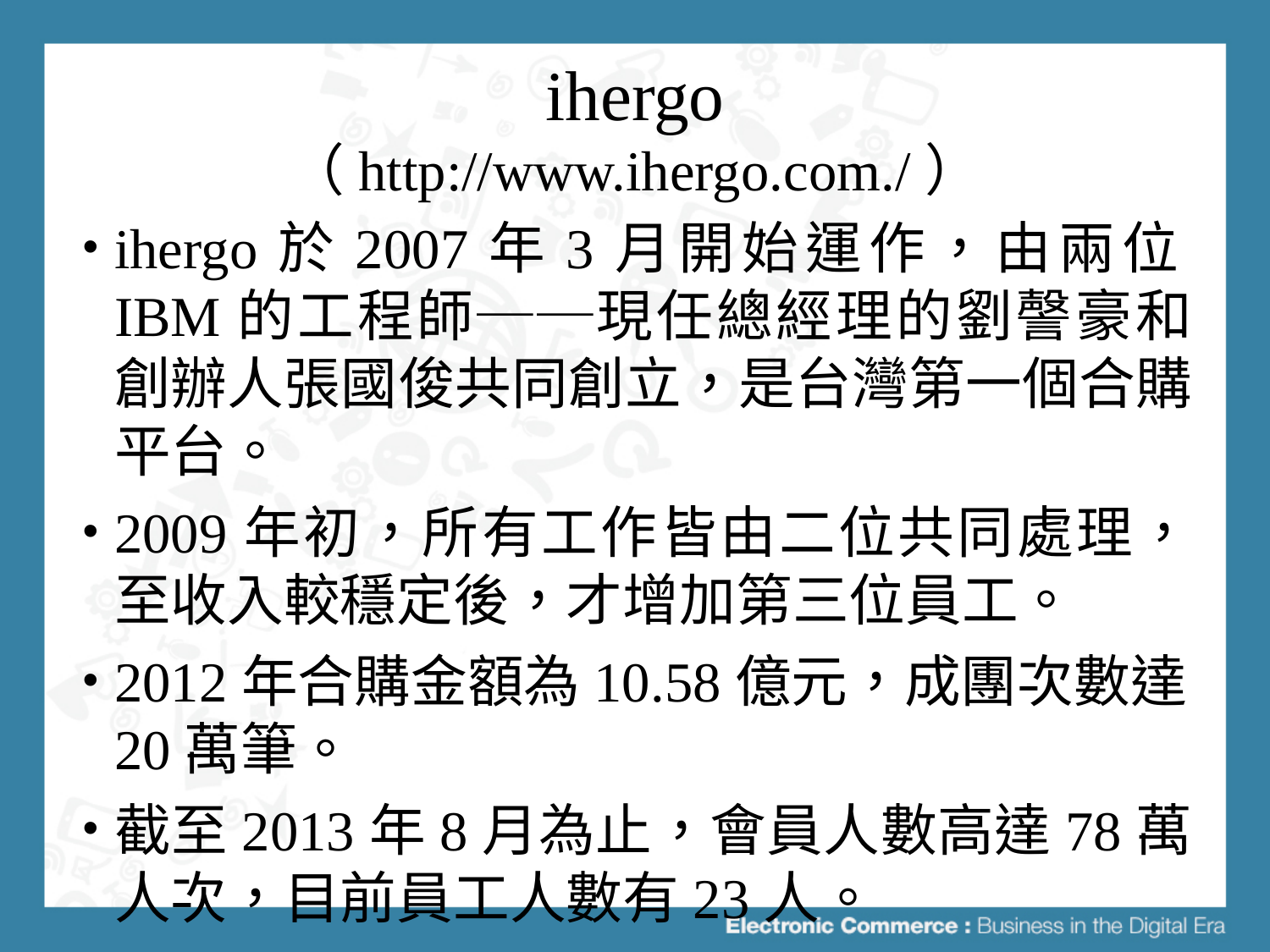

# ihergo （http://www.ihergo.com./）
ihergo於2007年3月開始運作，由兩位IBM的工程師──現任總經理的劉謦豪和創辦人張國俊共同創立，是台灣第一個合購平台。
2009年初，所有工作皆由二位共同處理，至收入較穩定後，才增加第三位員工。
2012年合購金額為10.58億元，成團次數達20萬筆。
截至2013年8月為止，會員人數高達78萬人次，目前員工人數有23人。